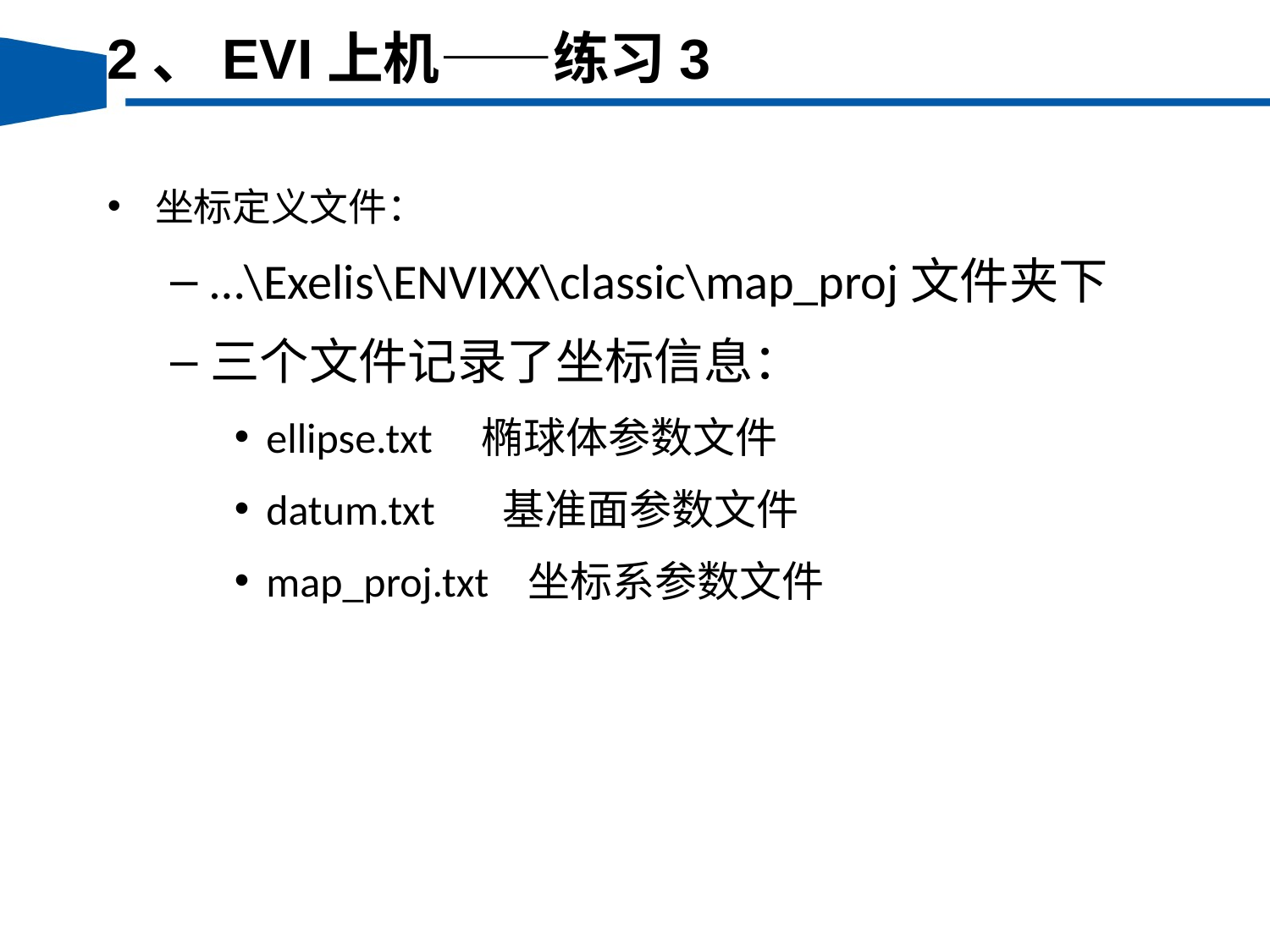

2、EVI上机——练习3
坐标定义文件：
…\Exelis\ENVIXX\classic\map_proj文件夹下
三个文件记录了坐标信息：
ellipse.txt    椭球体参数文件
datum.txt      基准面参数文件
map_proj.txt   坐标系参数文件